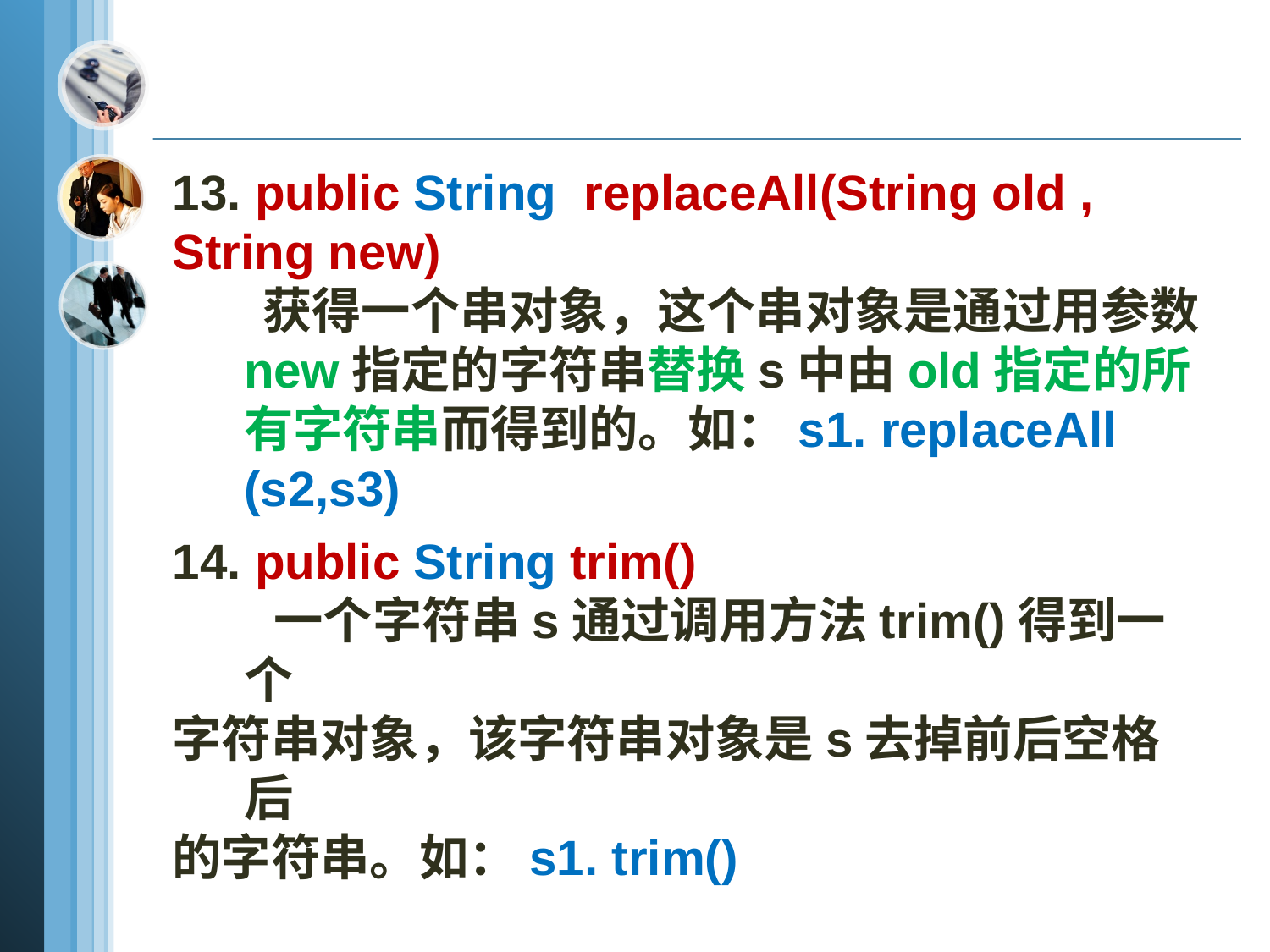

13. public String  replaceAll(String old ,
String new)
       获得一个串对象，这个串对象是通过用参数new指定的字符串替换s中由old指定的所有字符串而得到的。如：s1. replaceAll (s2,s3)
14. public String trim()
        一个字符串s通过调用方法trim()得到一个
字符串对象，该字符串对象是s去掉前后空格后
的字符串。如：s1. trim()